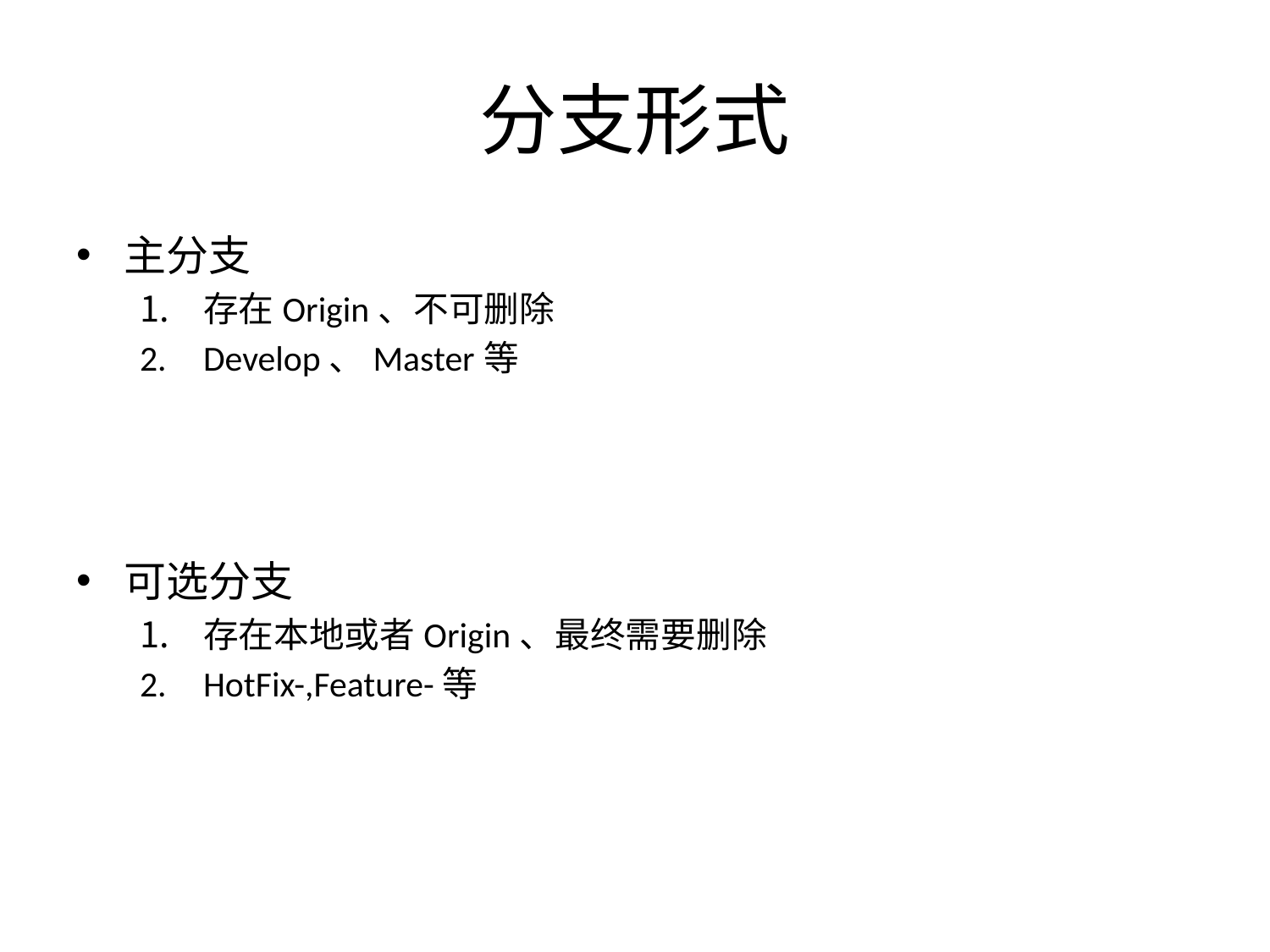

# 分支形式
主分支
存在Origin、不可删除
Develop、Master等

可选分支
存在本地或者Origin、最终需要删除
HotFix-,Feature-等